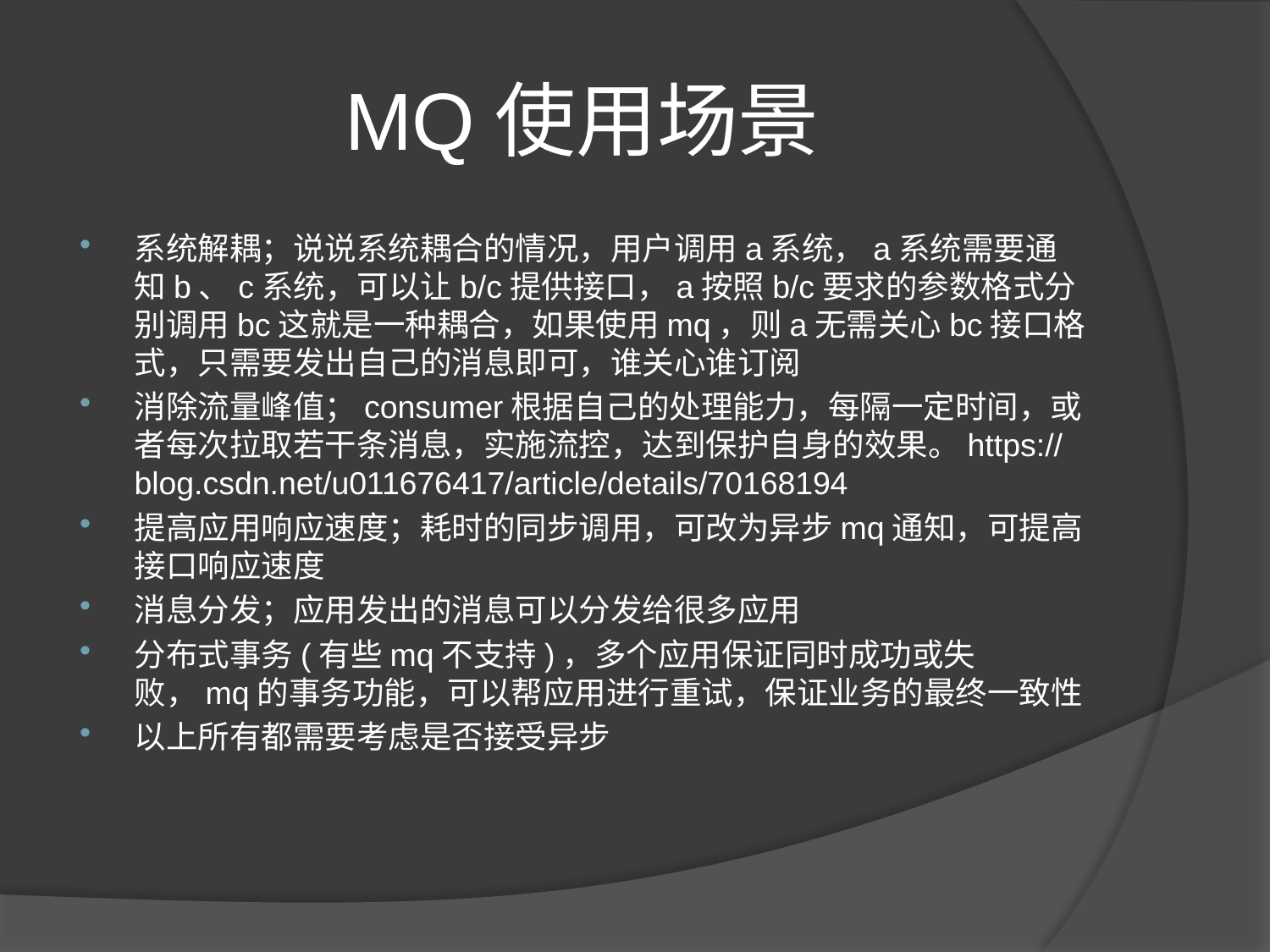

# MQ使用场景
系统解耦；说说系统耦合的情况，用户调用a系统，a系统需要通知b、c系统，可以让b/c提供接口，a按照b/c要求的参数格式分别调用bc这就是一种耦合，如果使用mq，则a无需关心bc接口格式，只需要发出自己的消息即可，谁关心谁订阅
消除流量峰值；consumer根据自己的处理能力，每隔一定时间，或者每次拉取若干条消息，实施流控，达到保护自身的效果。https://blog.csdn.net/u011676417/article/details/70168194
提高应用响应速度；耗时的同步调用，可改为异步mq通知，可提高接口响应速度
消息分发；应用发出的消息可以分发给很多应用
分布式事务(有些mq不支持)，多个应用保证同时成功或失败，mq的事务功能，可以帮应用进行重试，保证业务的最终一致性
以上所有都需要考虑是否接受异步